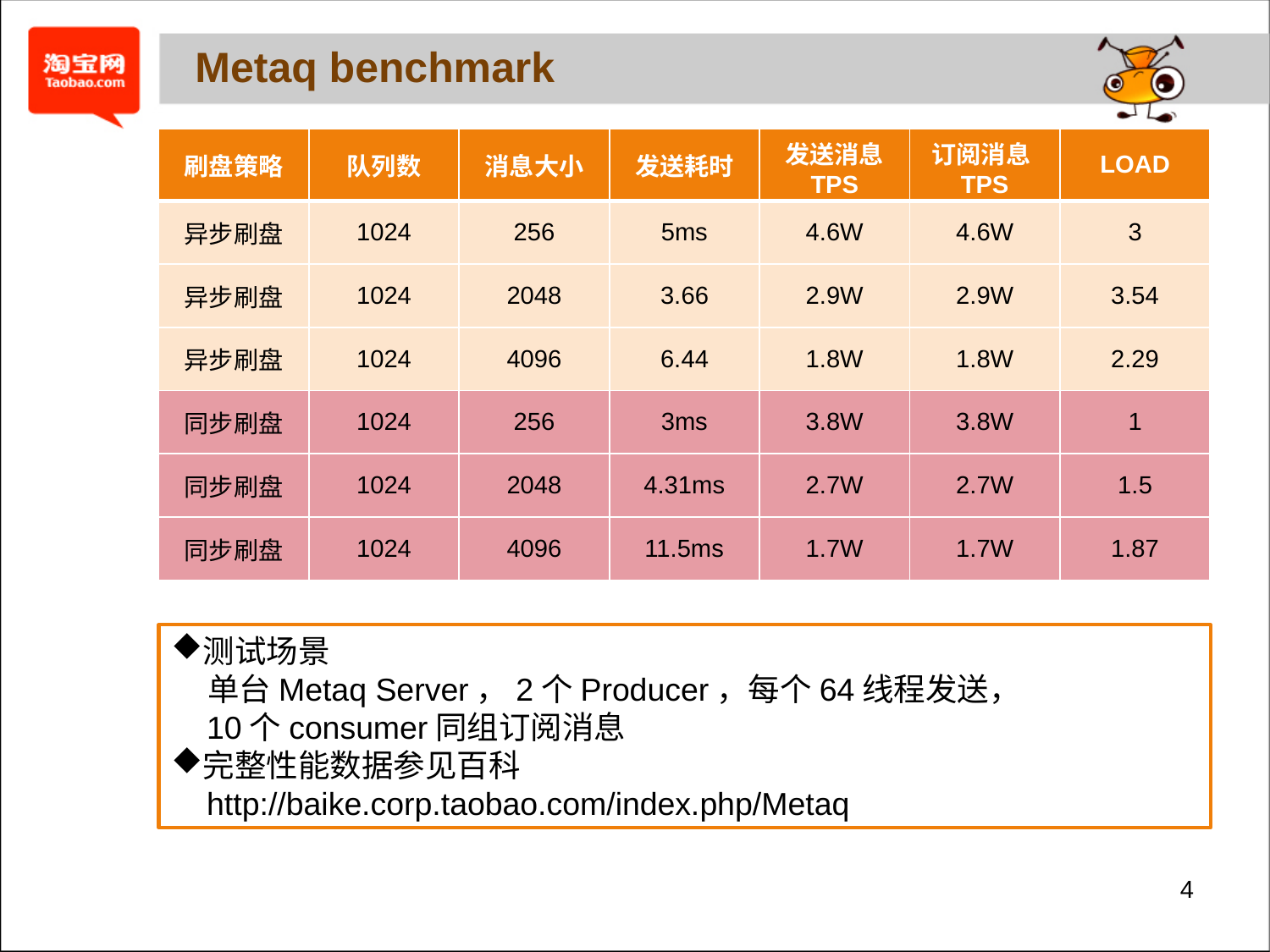

Metaq benchmark
| 刷盘策略 | 队列数 | 消息大小 | 发送耗时 | 发送消息 TPS | 订阅消息TPS | LOAD |
| --- | --- | --- | --- | --- | --- | --- |
| 异步刷盘 | 1024 | 256 | 5ms | 4.6W | 4.6W | 3 |
| 异步刷盘 | 1024 | 2048 | 3.66 | 2.9W | 2.9W | 3.54 |
| 异步刷盘 | 1024 | 4096 | 6.44 | 1.8W | 1.8W | 2.29 |
| 同步刷盘 | 1024 | 256 | 3ms | 3.8W | 3.8W | 1 |
| 同步刷盘 | 1024 | 2048 | 4.31ms | 2.7W | 2.7W | 1.5 |
| 同步刷盘 | 1024 | 4096 | 11.5ms | 1.7W | 1.7W | 1.87 |
测试场景
    单台Metaq Server，2个Producer，每个64线程发送，
    10个consumer同组订阅消息
完整性能数据参见百科
    http://baike.corp.taobao.com/index.php/Metaq
4